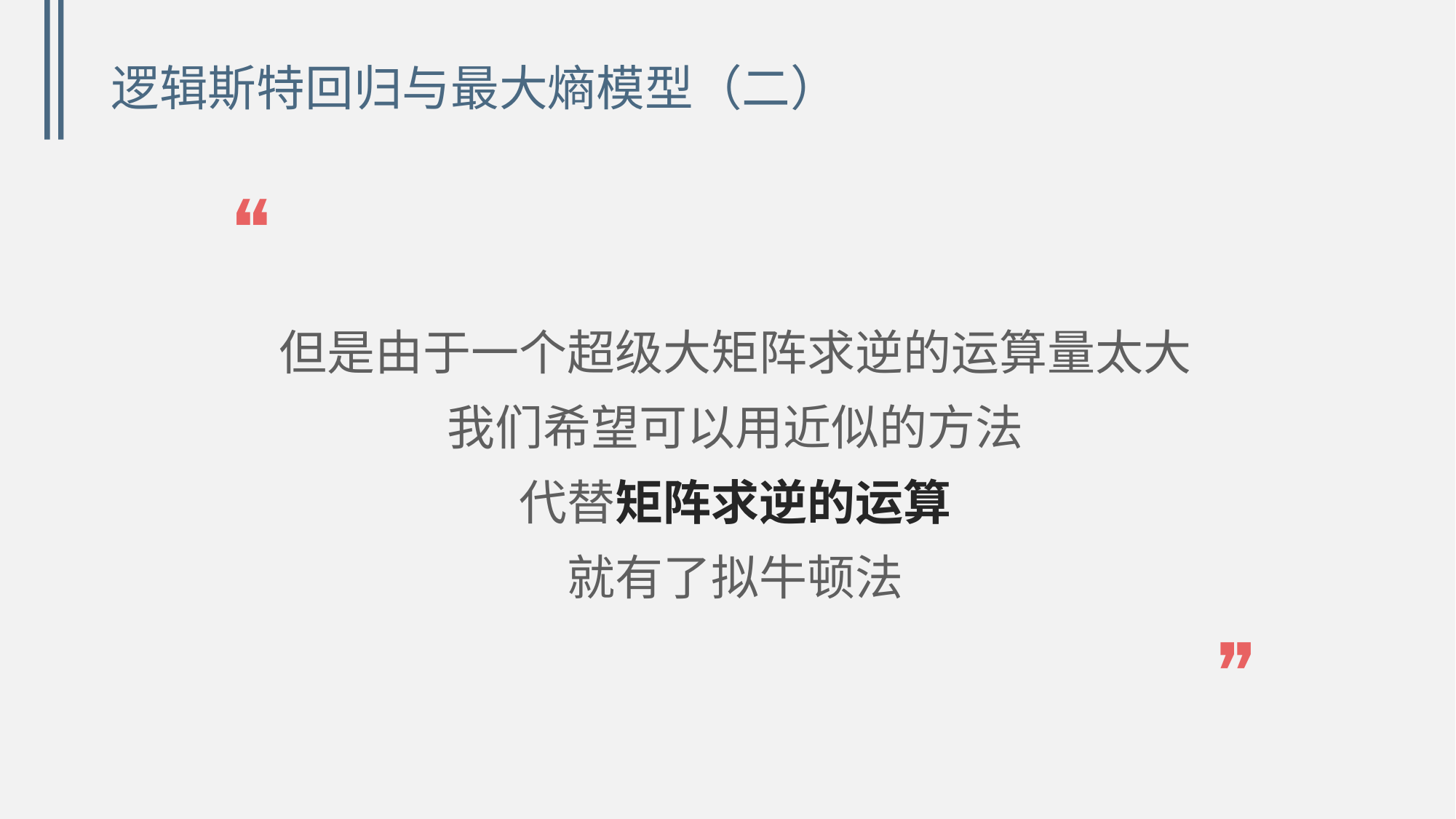

# 逻辑斯特回归与最大熵模型（二）
“
但是由于一个超级大矩阵求逆的运算量太大
我们希望可以用近似的方法
代替矩阵求逆的运算
就有了拟牛顿法
”